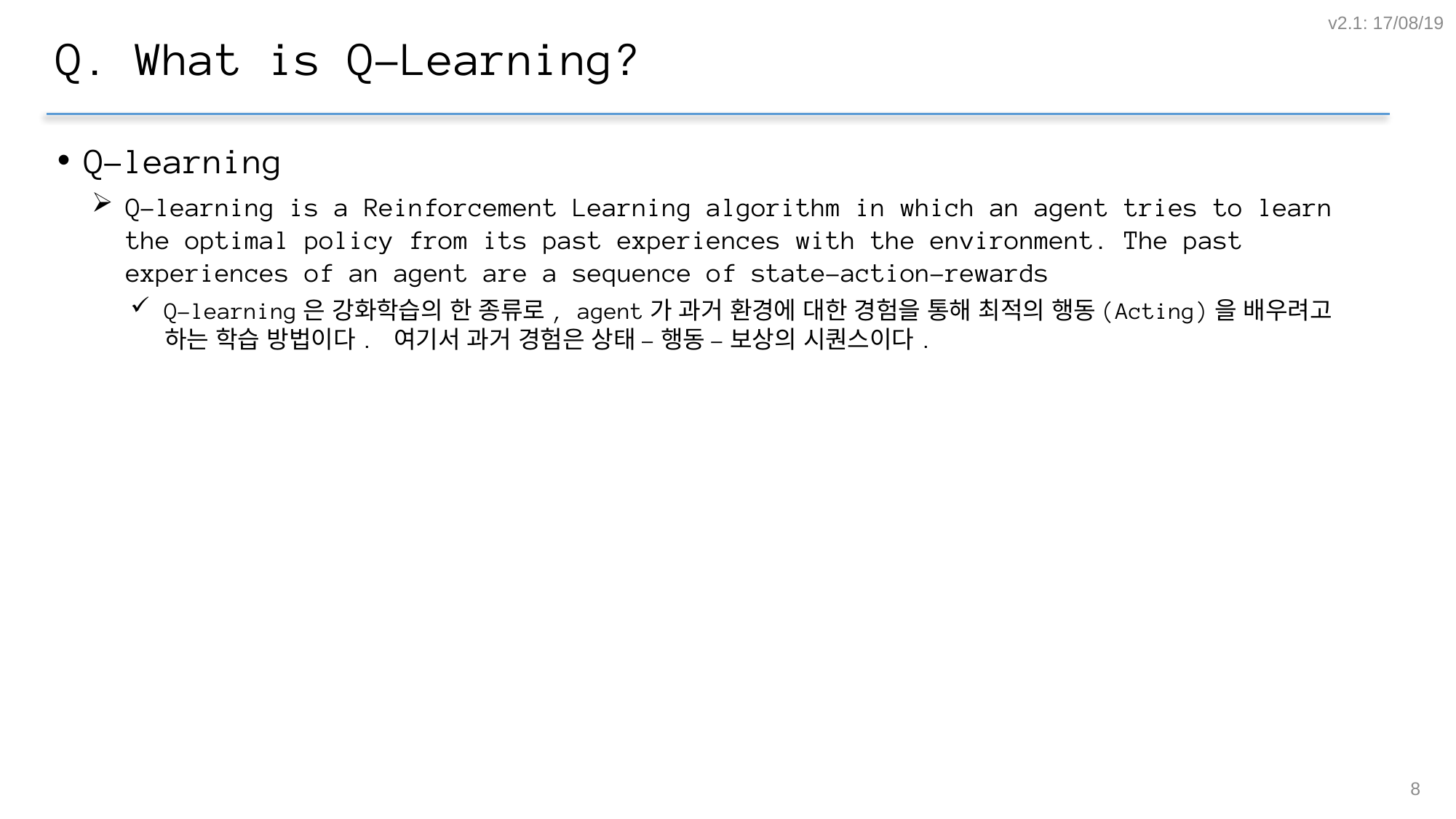

v2.1: 17/08/19
# Q. What is Q-Learning?
Q-learning
Q-learning is a Reinforcement Learning algorithm in which an agent tries to learn the optimal policy from its past experiences with the environment. The past experiences of an agent are a sequence of state-action-rewards
Q-learning은 강화학습의 한 종류로, agent가 과거 환경에 대한 경험을 통해 최적의 행동(Acting)을 배우려고 하는 학습 방법이다. 여기서 과거 경험은 상태-행동-보상의 시퀀스이다.

8